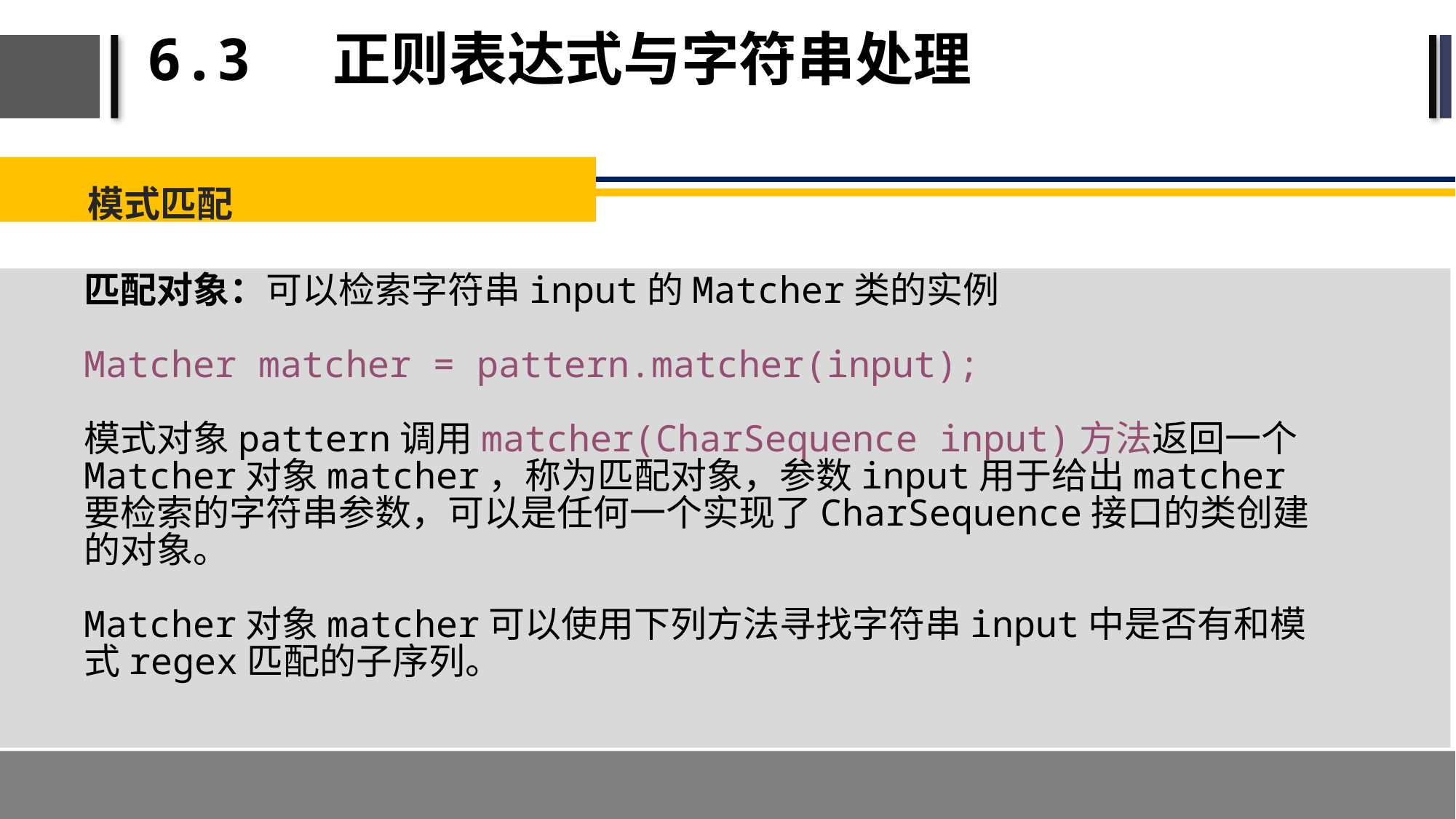

# 6.3  正则表达式与字符串处理
模式匹配

匹配对象：可以检索字符串input的Matcher类的实例

Matcher matcher = pattern.matcher(input);

模式对象pattern调用matcher(CharSequence input)方法返回一个Matcher对象matcher，称为匹配对象，参数input用于给出matcher要检索的字符串参数，可以是任何一个实现了CharSequence接口的类创建的对象。

Matcher对象matcher可以使用下列方法寻找字符串input中是否有和模式regex匹配的子序列。